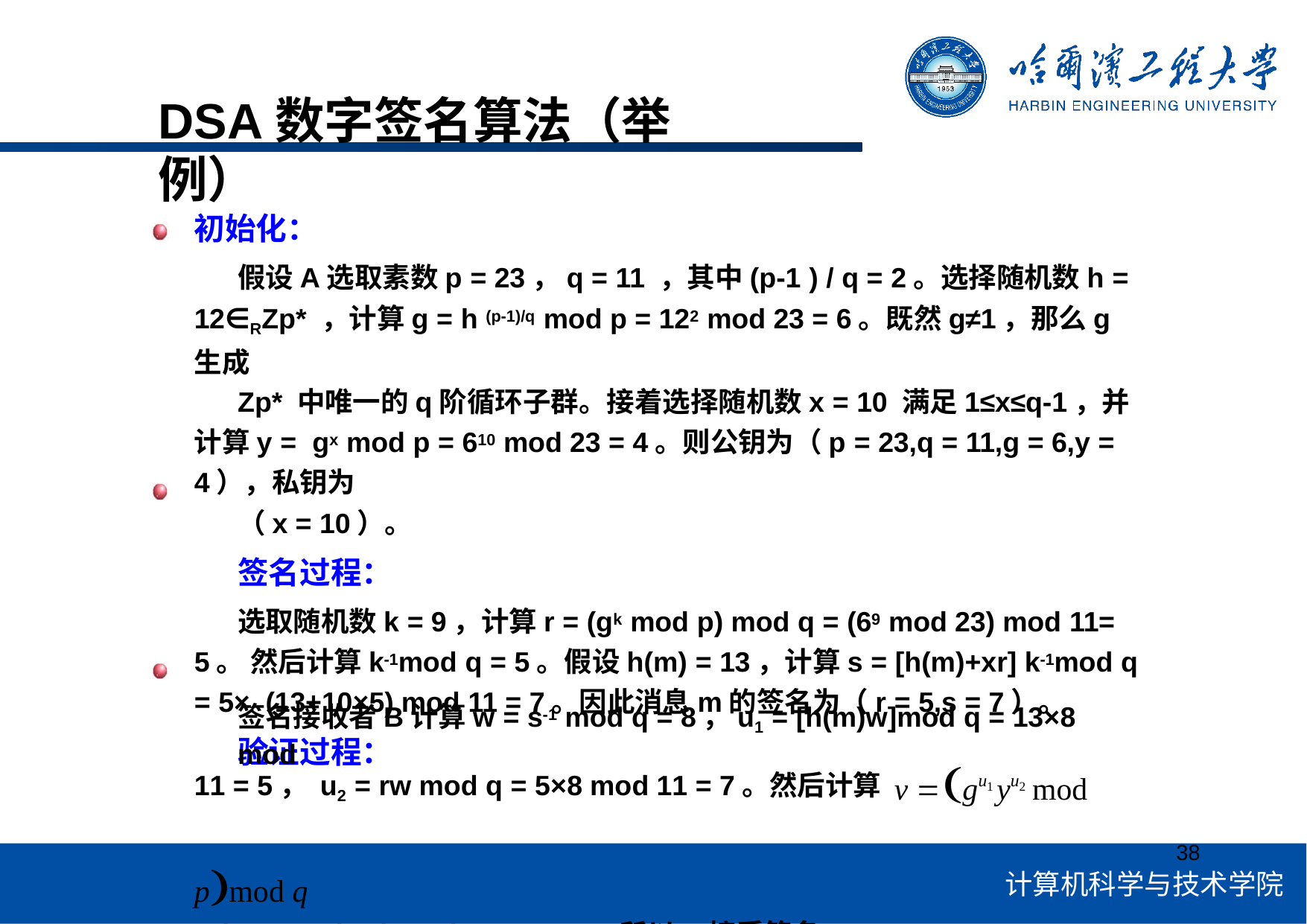

# DSA数字签名算法（举例）
初始化：
假设A选取素数p = 23，q = 11 ，其中(p-1 ) / q = 2。选择随机数h =  12∈RZp* ，计算g = h (p-1)/q mod p = 122 mod 23 = 6。既然g≠1，那么g生成
Zp* 中唯一的q阶循环子群。接着选择随机数x = 10 满足1≤x≤q-1，并计算y =  gx mod p = 610 mod 23 = 4。则公钥为（p = 23,q = 11,g = 6,y = 4），私钥为
（x = 10）。
签名过程：
选取随机数k = 9，计算r = (gk mod p) mod q = (69 mod 23) mod 11= 5。 然后计算k-1mod q = 5。假设h(m) = 13，计算s = [h(m)+xr] k-1mod q = 5×  (13+10×5) mod 11 = 7。因此消息m的签名为（r = 5,s = 7）。
验证过程：

签名接收者B计算w = s-1 mod q = 8，u1 = [h(m)w]mod q = 13×8 mod
11 = 5， u2 = rw mod q = 5×8 mod 11 = 7。然后计算 v =(gu1 yu2  mod p)mod q
= (6547 mod 23) mod 11 = 5 = r。所以B接受签名。
38